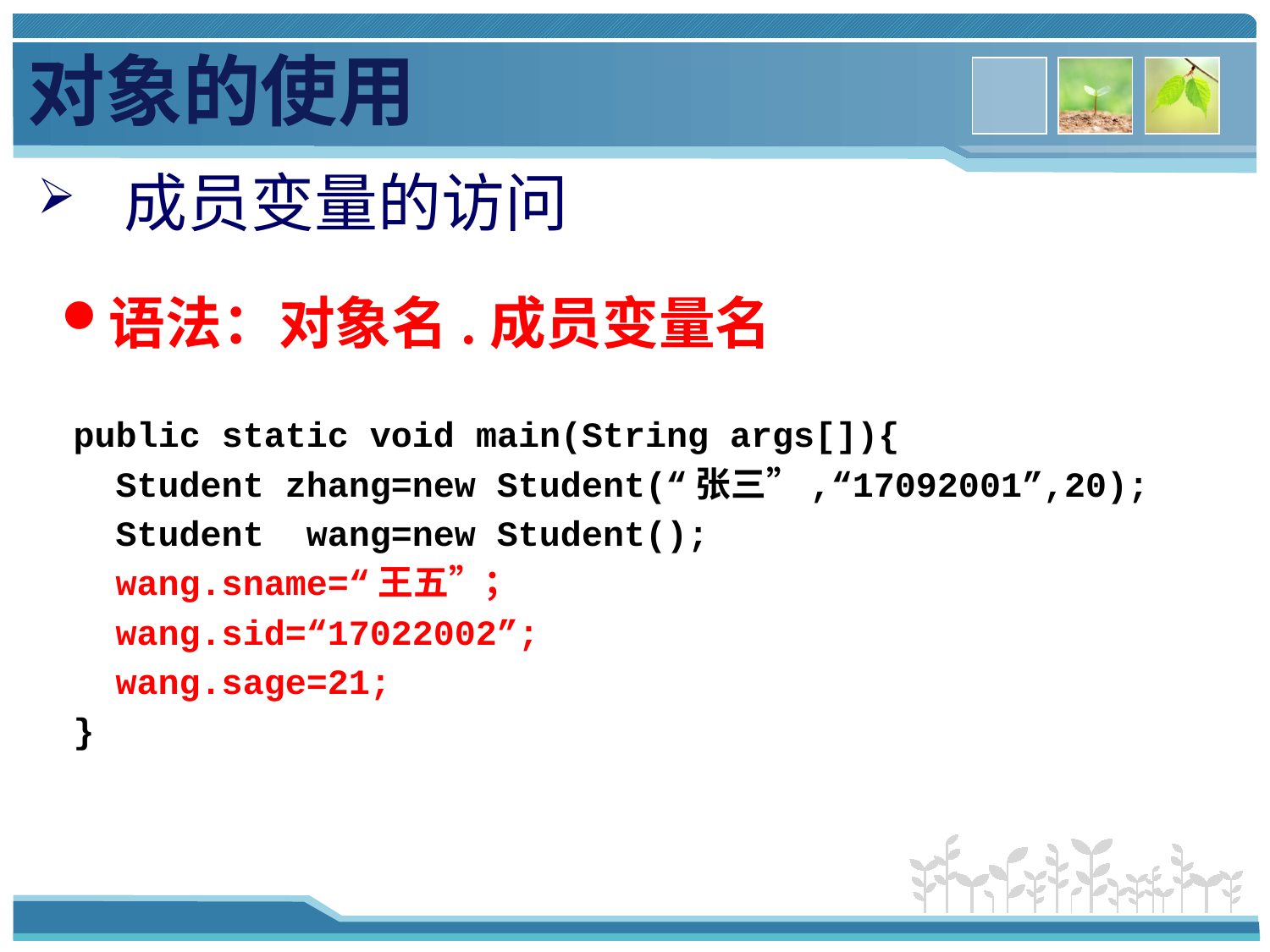

对象的使用
 成员变量的访问
语法：对象名.成员变量名
public static void main(String args[]){
  Student zhang=new Student(“张三”,“17092001”,20);
  Student  wang=new Student();
  wang.sname=“王五”；
  wang.sid=“17022002”;
  wang.sage=21;
}